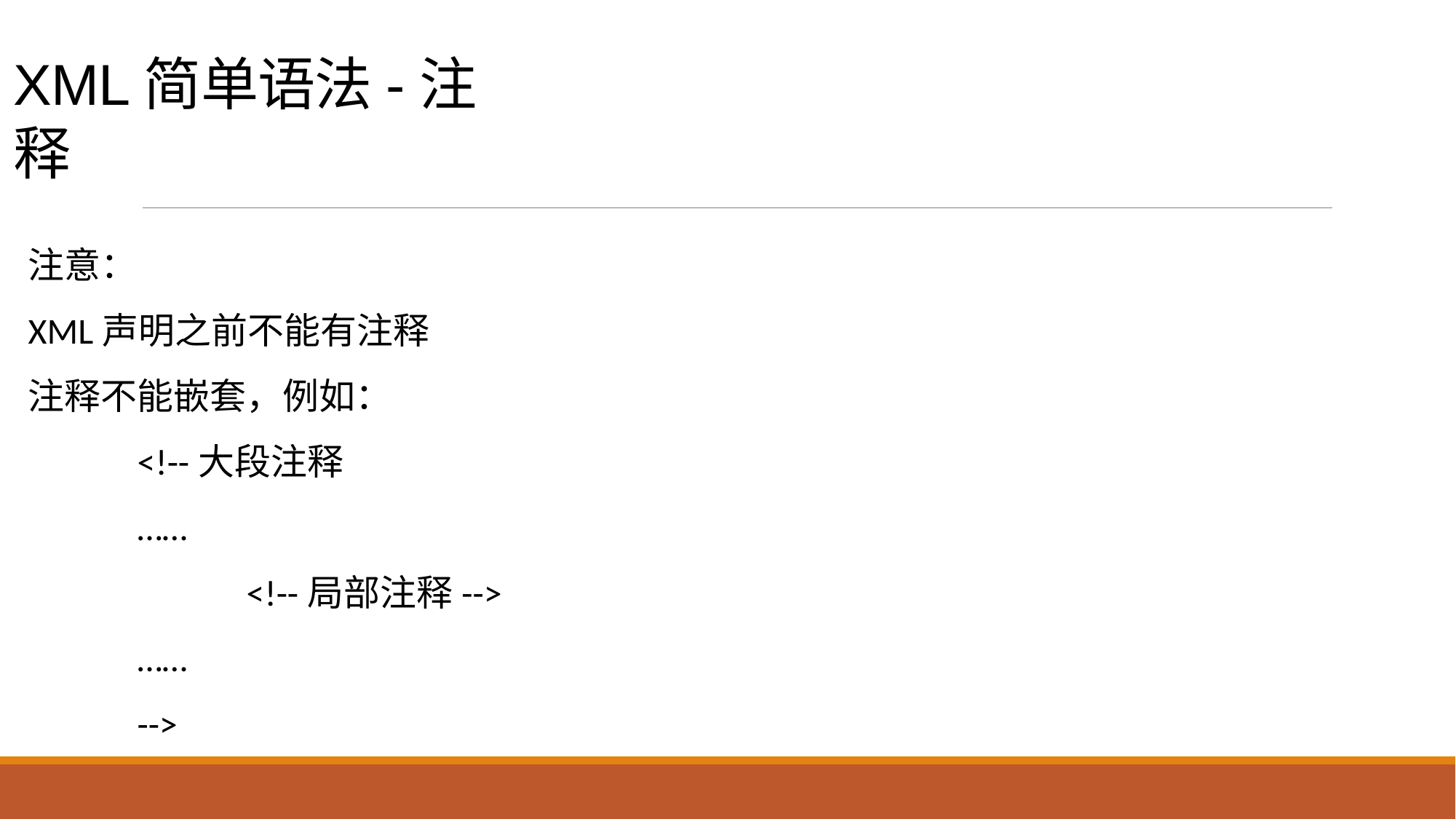

# XML简单语法-注释
注意：
XML声明之前不能有注释
注释不能嵌套，例如：
	<!--大段注释
	……
		<!--局部注释-->
	……
	-->